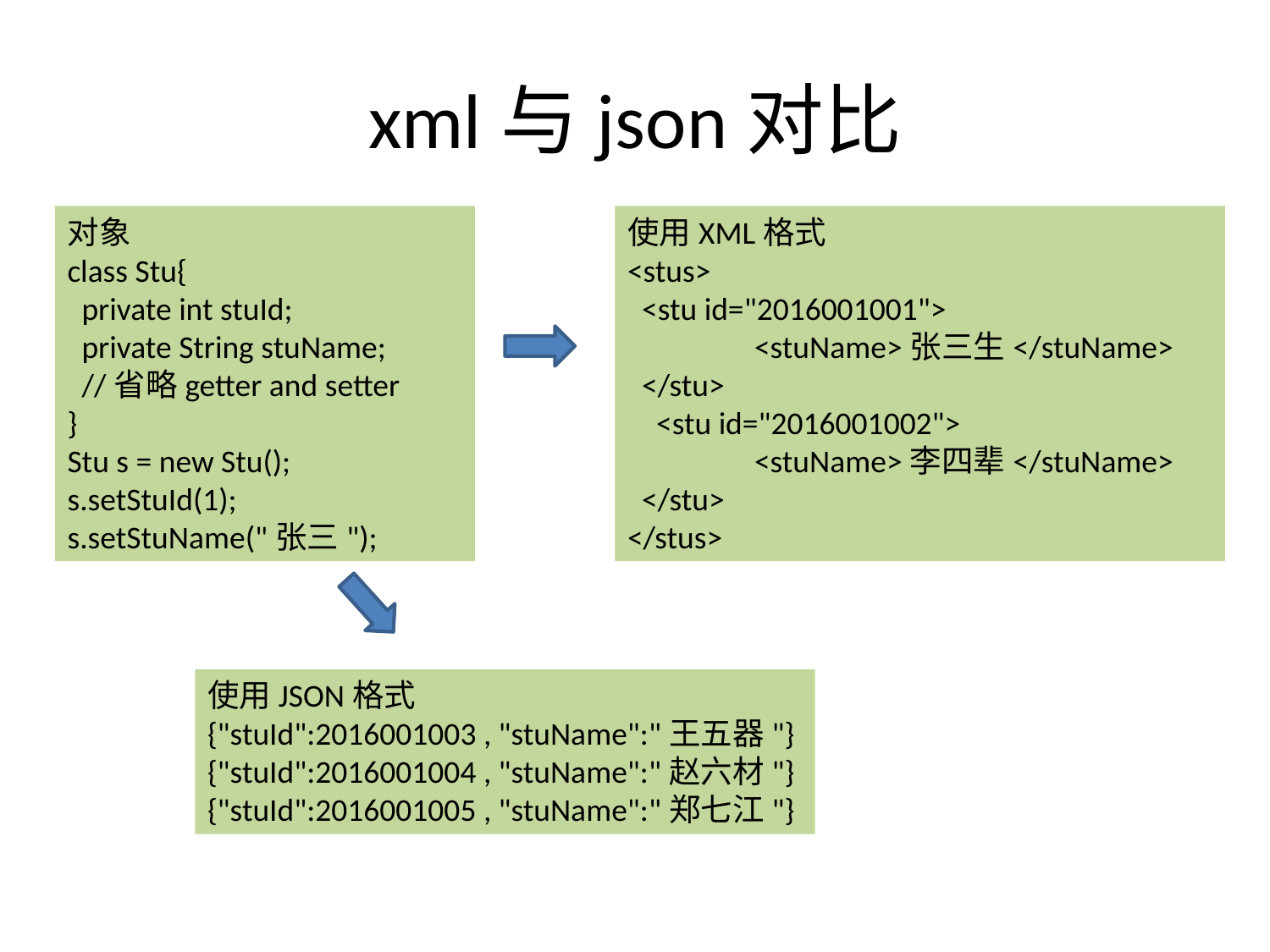

# xml与json对比
对象
class Stu{
  private int stuId;
  private String stuName;
  //省略getter and setter
}
Stu s = new Stu();
s.setStuId(1);
s.setStuName("张三");
使用XML格式
<stus>
  <stu id="2016001001">
  	<stuName>张三生</stuName>
  </stu>
    <stu id="2016001002">
    	<stuName>李四辈</stuName>
  </stu>
</stus>

使用JSON格式
{"stuId":2016001003 , "stuName":"王五器"}
{"stuId":2016001004 , "stuName":"赵六材"}
{"stuId":2016001005 , "stuName":"郑七江"}